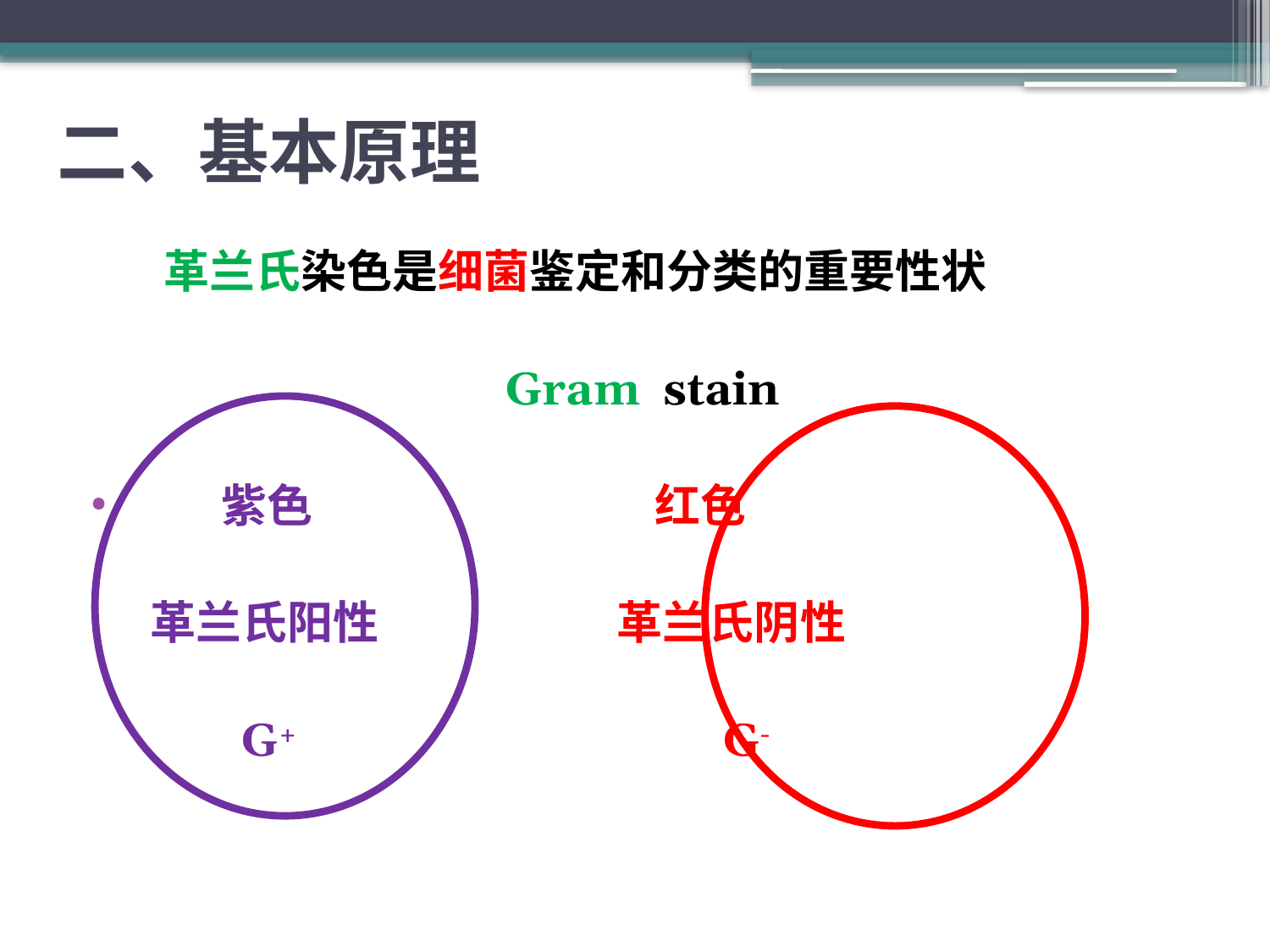

# 二、基本原理
革兰氏染色是细菌鉴定和分类的重要性状

Gram  stain

         紫色                                 红色

     革兰氏阳性                       革兰氏阴性

             G+                                     G-